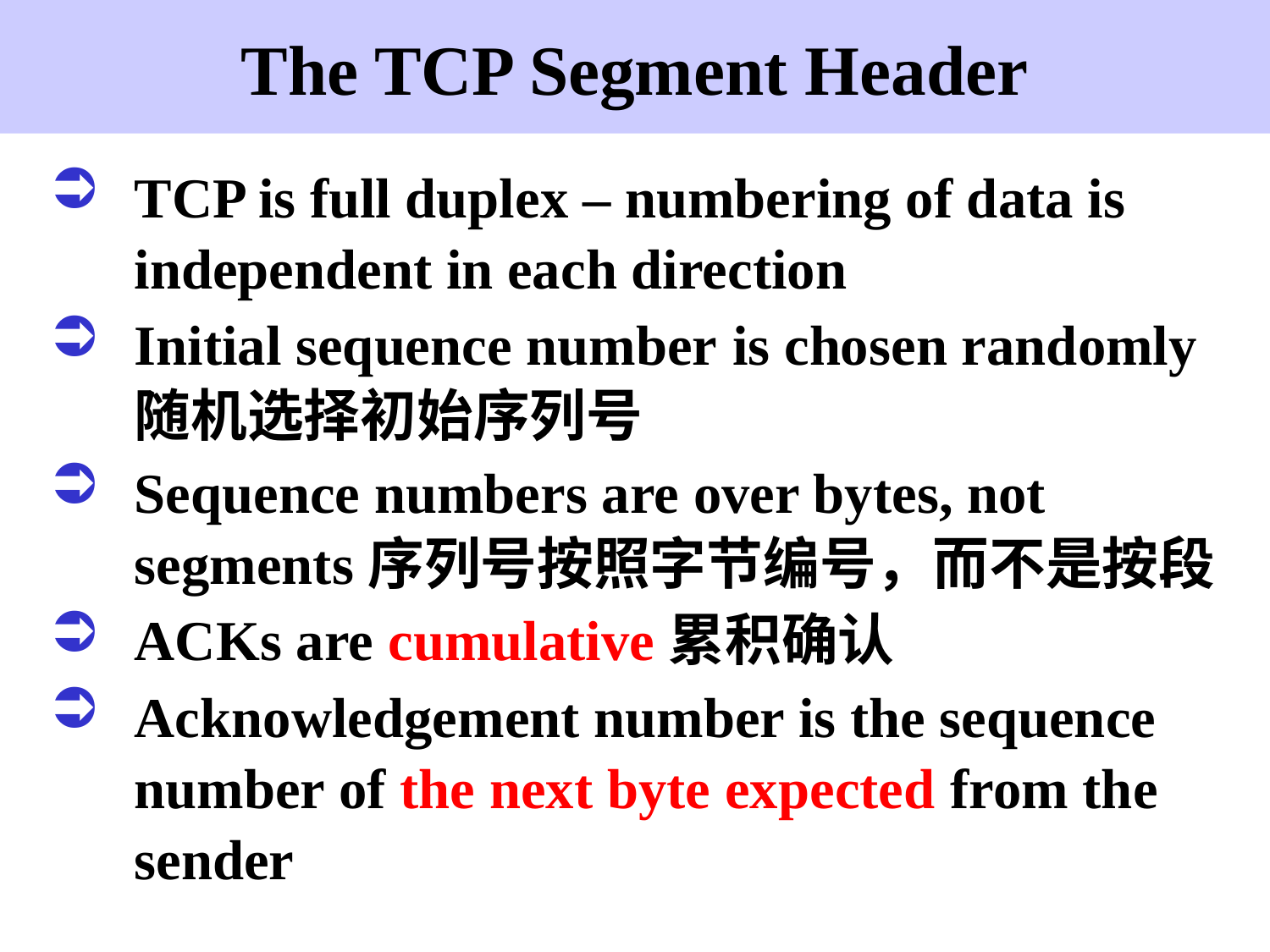

The Transport Layer
14
# The TCP Segment Header
TCP is full duplex – numbering of data is independent in each direction
Initial sequence number is chosen randomly随机选择初始序列号
Sequence numbers are over bytes, not segments序列号按照字节编号，而不是按段
ACKs are cumulative累积确认
Acknowledgement number is the sequence number of the next byte expected from the sender